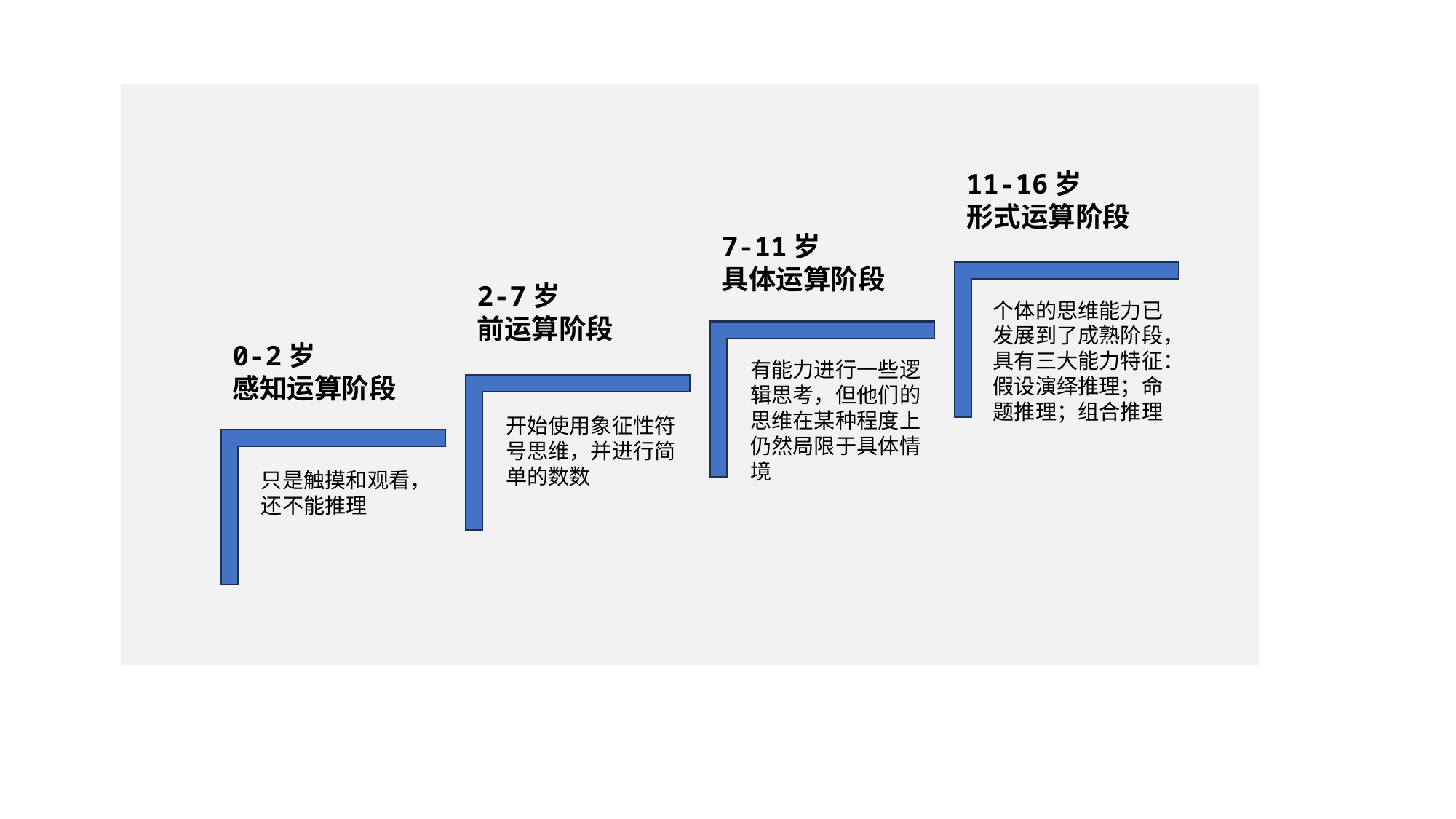

11-16岁
形式运算阶段
7-11岁
具体运算阶段

2-7岁
前运算阶段

个体的思维能力已发展到了成熟阶段，具有三大能力特征：假设演绎推理；命题推理；组合推理
0-2岁
感知运算阶段

有能力进行一些逻辑思考，但他们的思维在某种程度上仍然局限于具体情境

开始使用象征性符号思维，并进行简单的数数
只是触摸和观看，还不能推理